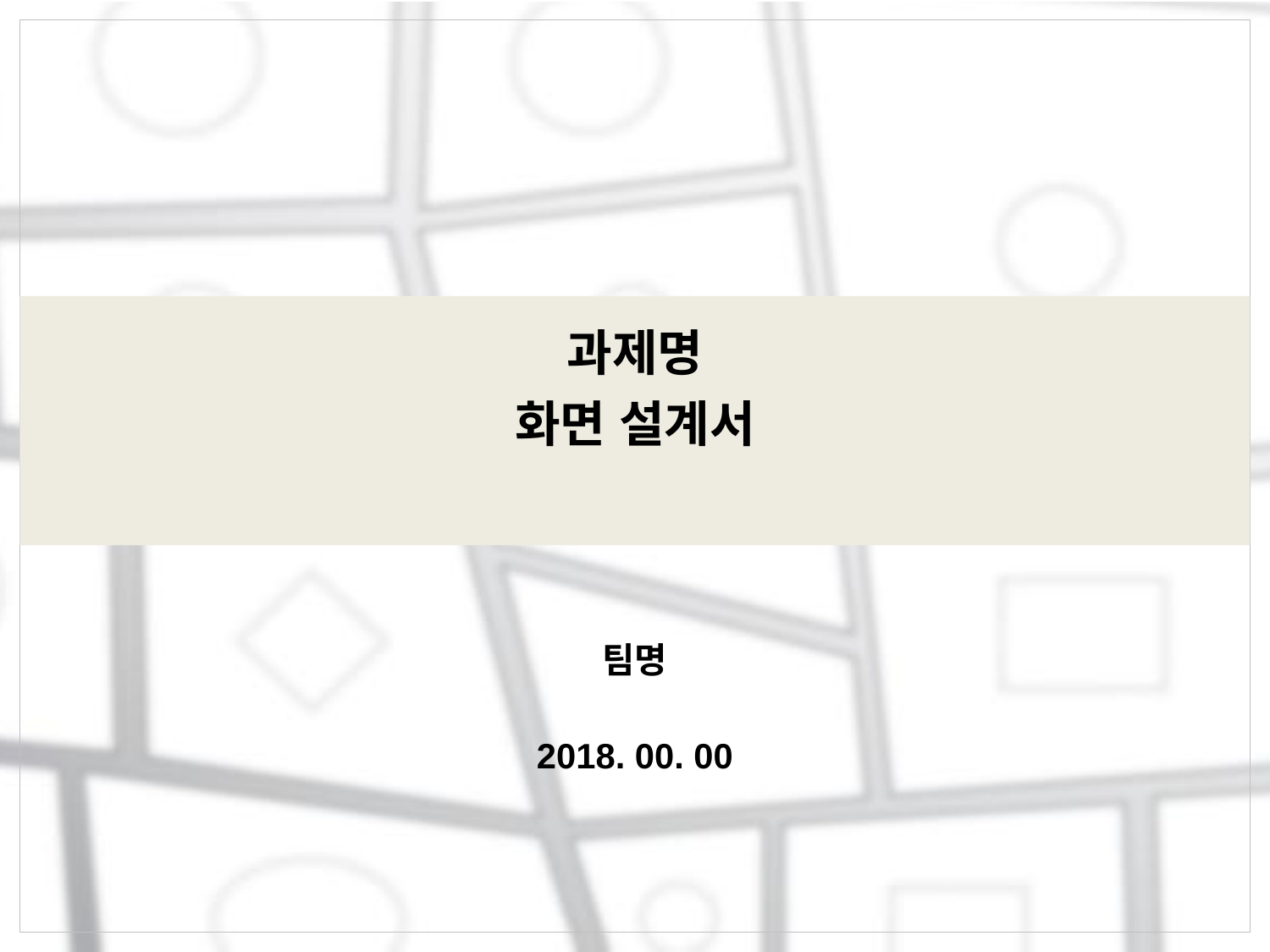

# 과제명 화면 설계서
팀명

2018. 00. 00